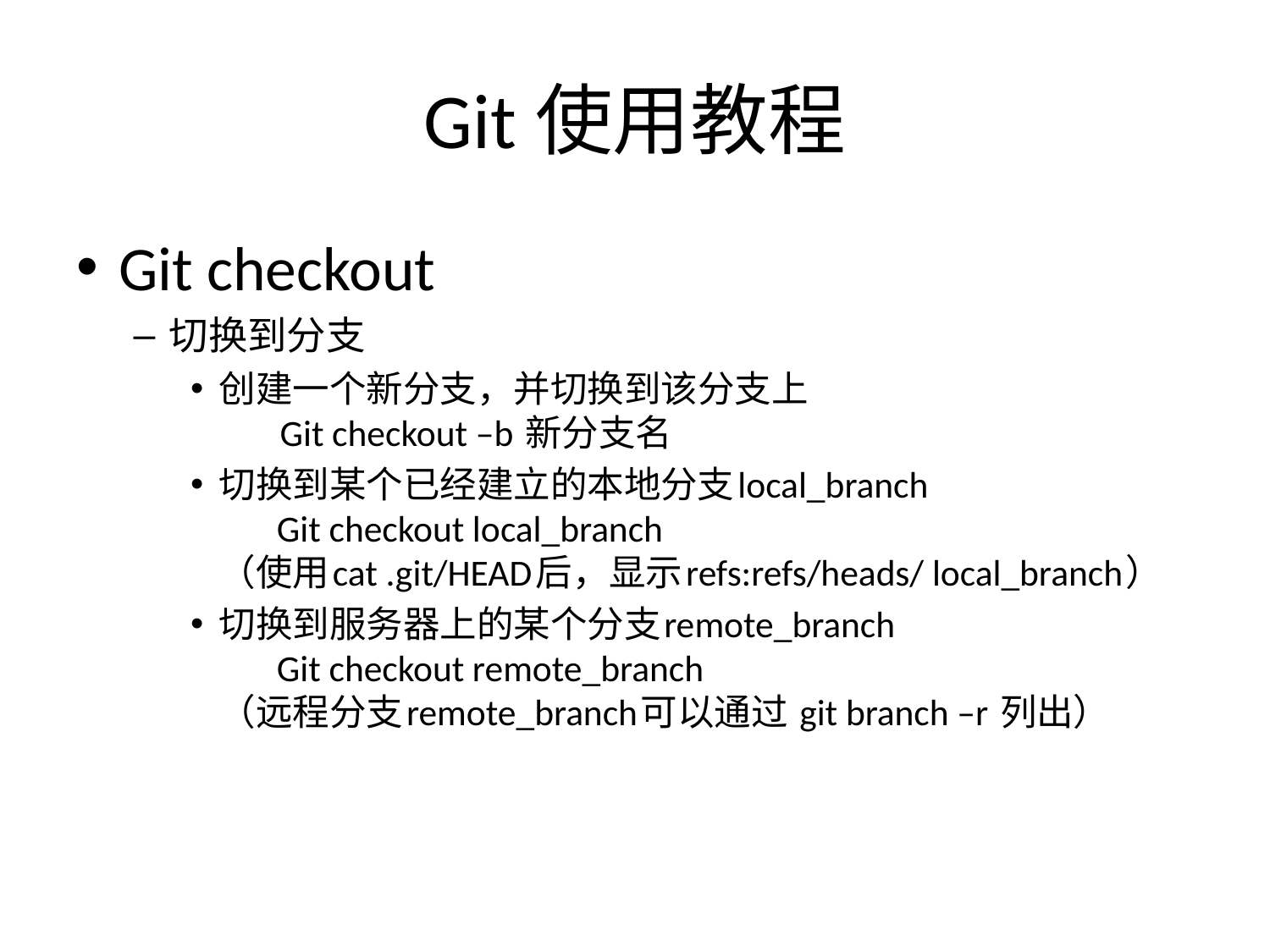

# Git使用教程
Git checkout
切换到分支
创建一个新分支，并切换到该分支上 
       Git checkout –b 新分支名
切换到某个已经建立的本地分支local_branch 
       Git checkout local_branch 
（使用cat .git/HEAD后，显示refs:refs/heads/ local_branch）
切换到服务器上的某个分支remote_branch 
       Git checkout remote_branch 
（远程分支remote_branch可以通过 git branch –r 列出）